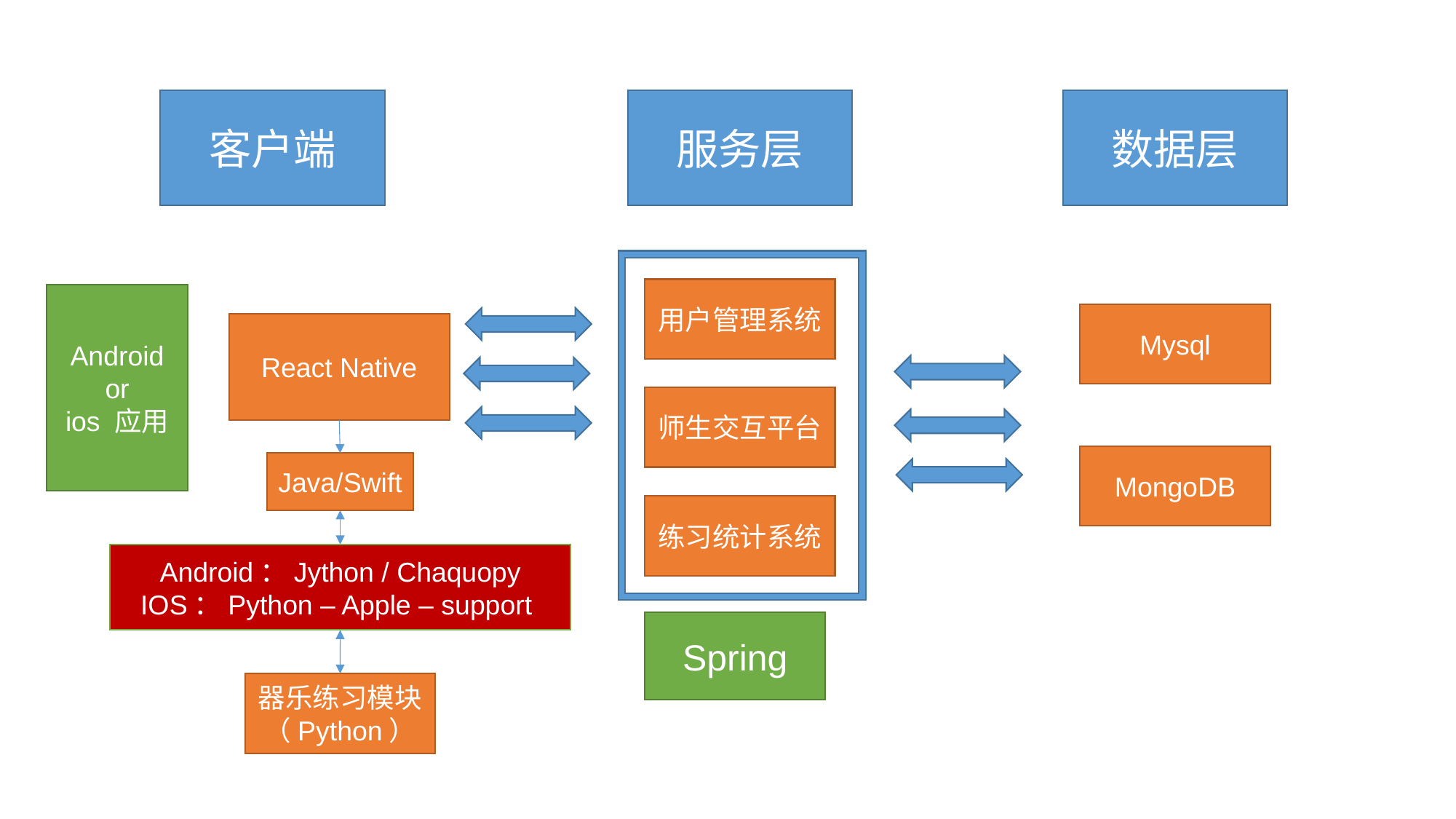

客户端
服务层
数据层

用户管理系统
Android
or
ios 应用
Mysql

React Native

师生交互平台

MongoDB
Java/Swift

练习统计系统
Android：Jython / Chaquopy
IOS：Python – Apple – support
Spring
器乐练习模块
（Python）